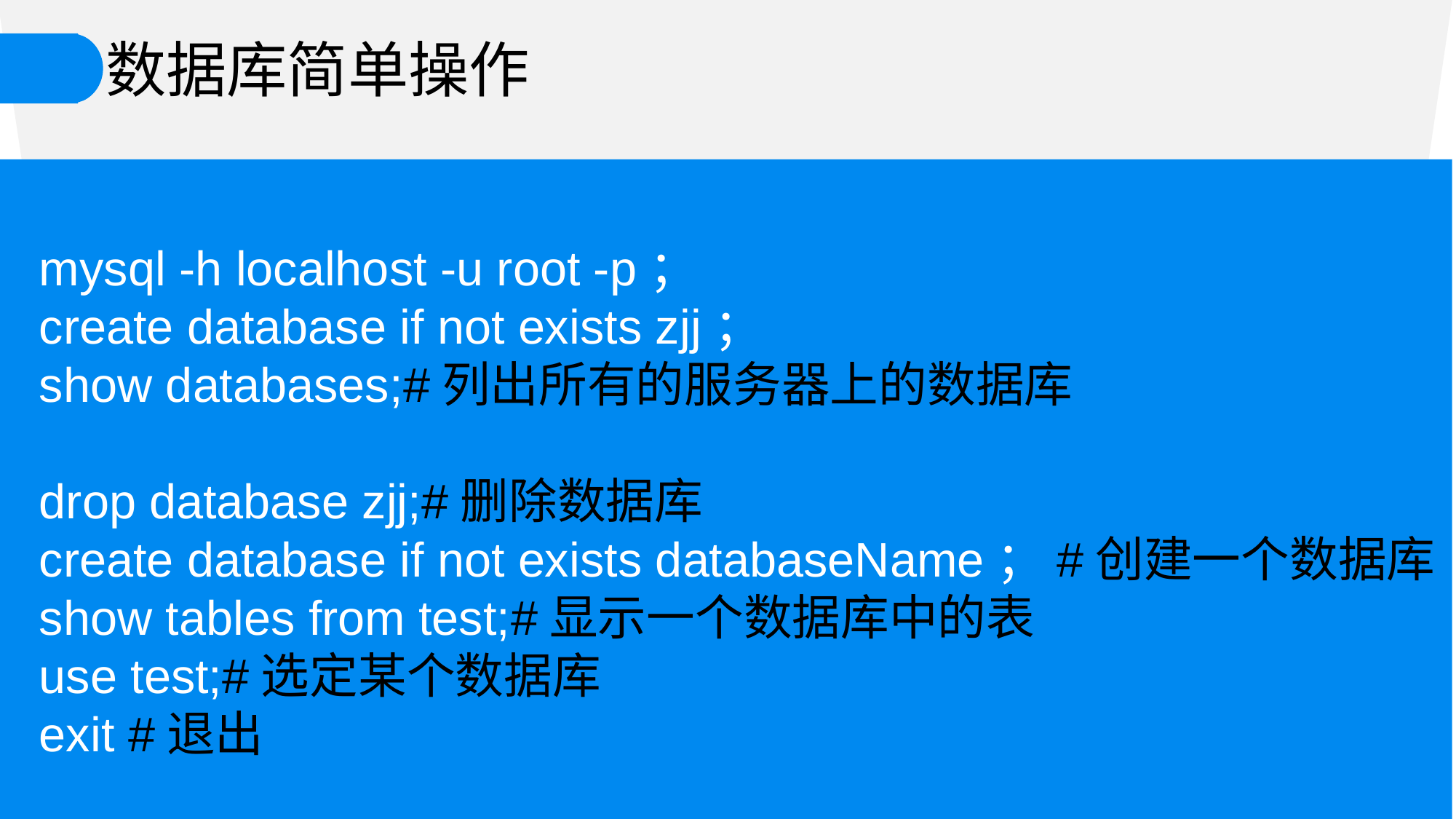

数据库简单操作

mysql -h localhost -u root -p；
create database if not exists zjj；
show databases;#列出所有的服务器上的数据库

drop database zjj;#删除数据库
create database if not exists databaseName；#创建一个数据库
show tables from test;#显示一个数据库中的表
use test;#选定某个数据库
exit #退出